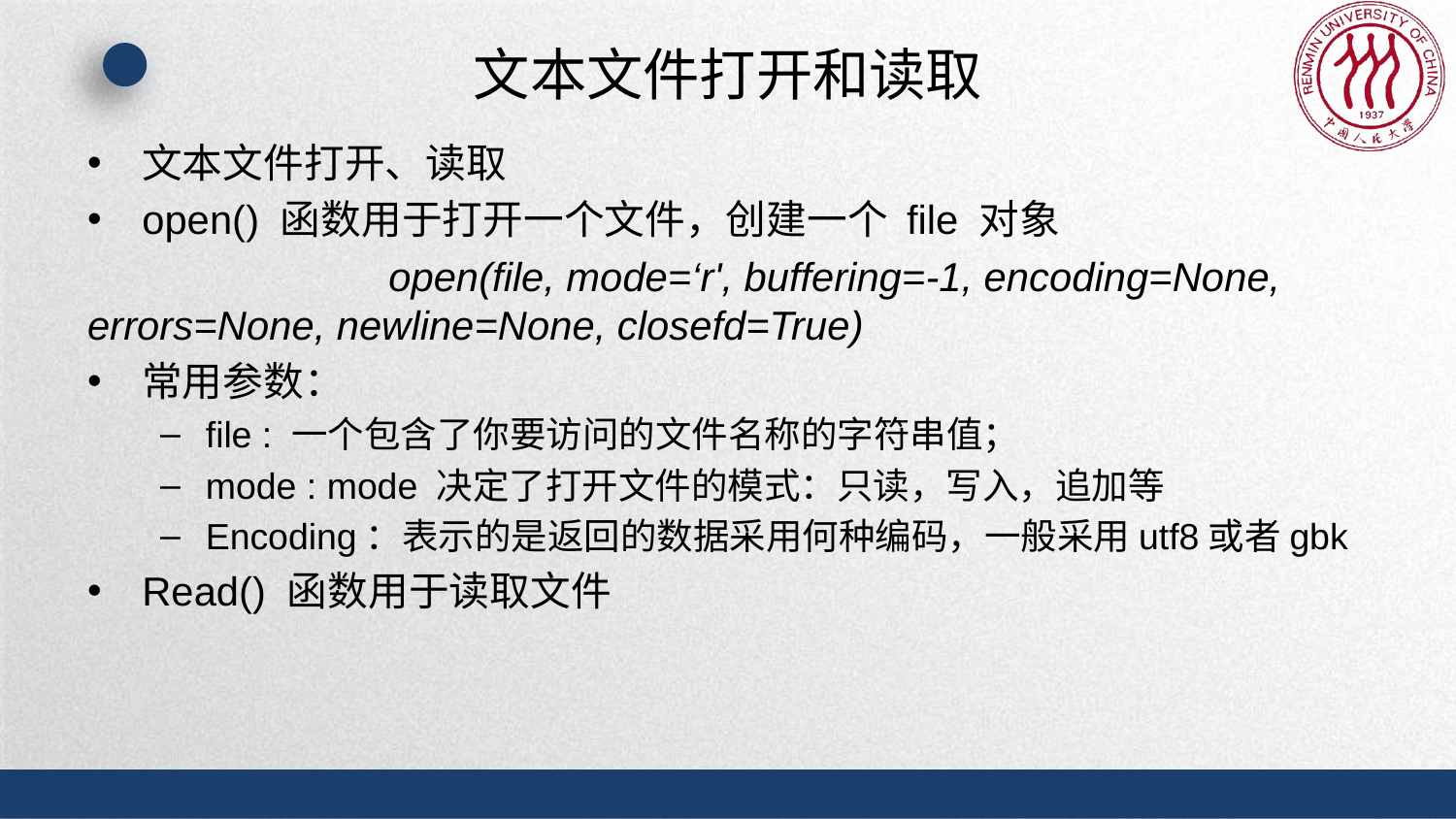

# 文本文件打开和读取
文本文件打开、读取
open() 函数用于打开一个文件，创建一个 file 对象
                           open(file, mode=‘r', buffering=-1, encoding=None, errors=None, newline=None, closefd=True)
常用参数：
file : 一个包含了你要访问的文件名称的字符串值；
mode : mode 决定了打开文件的模式：只读，写入，追加等
Encoding：表示的是返回的数据采用何种编码，一般采用utf8或者gbk
Read() 函数用于读取文件